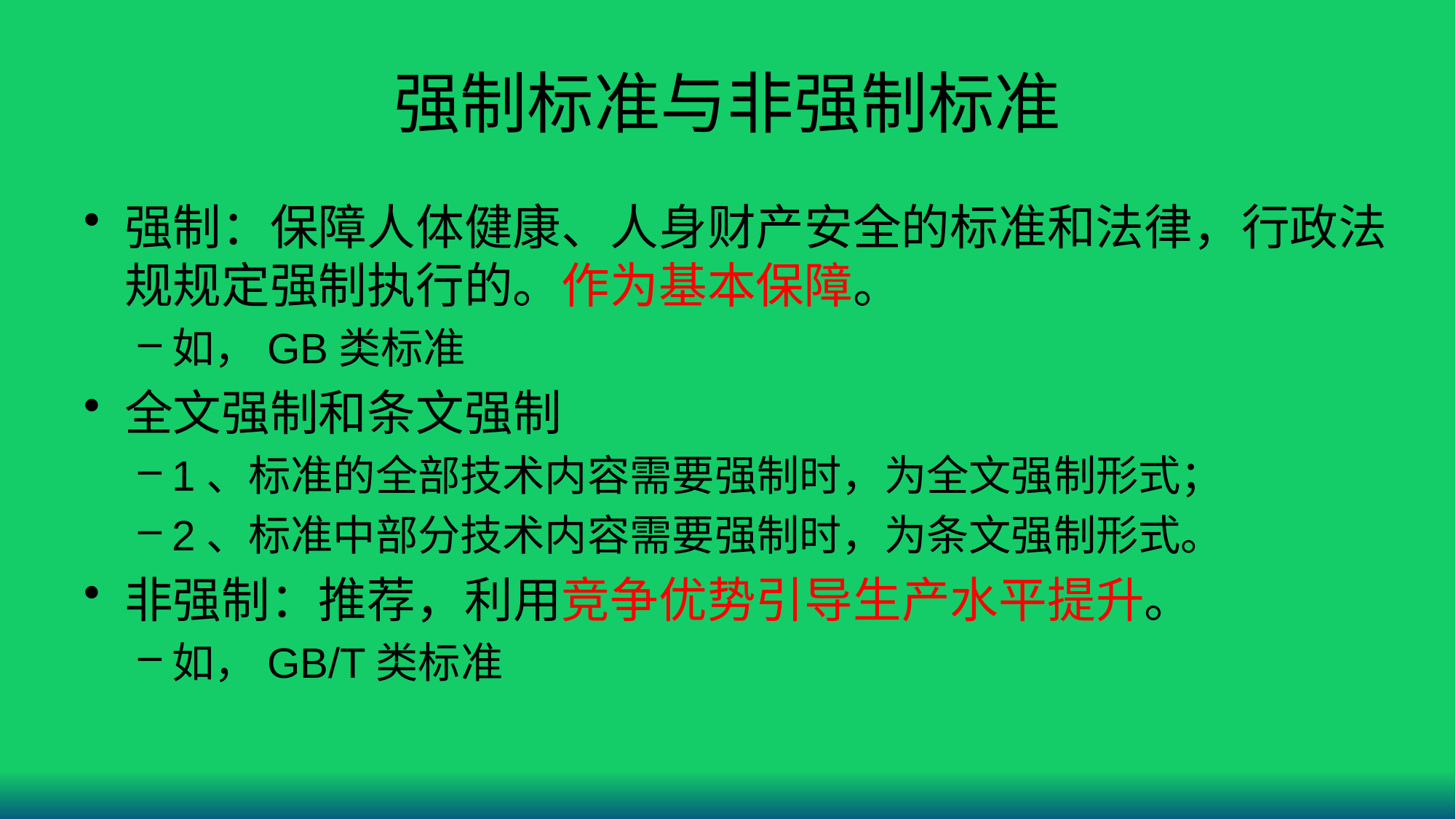

# 强制标准与非强制标准
强制：保障人体健康、人身财产安全的标准和法律，行政法规规定强制执行的。作为基本保障。
如，GB类标准
全文强制和条文强制
1、标准的全部技术内容需要强制时，为全文强制形式；
2、标准中部分技术内容需要强制时，为条文强制形式。
非强制：推荐，利用竞争优势引导生产水平提升。
如，GB/T类标准